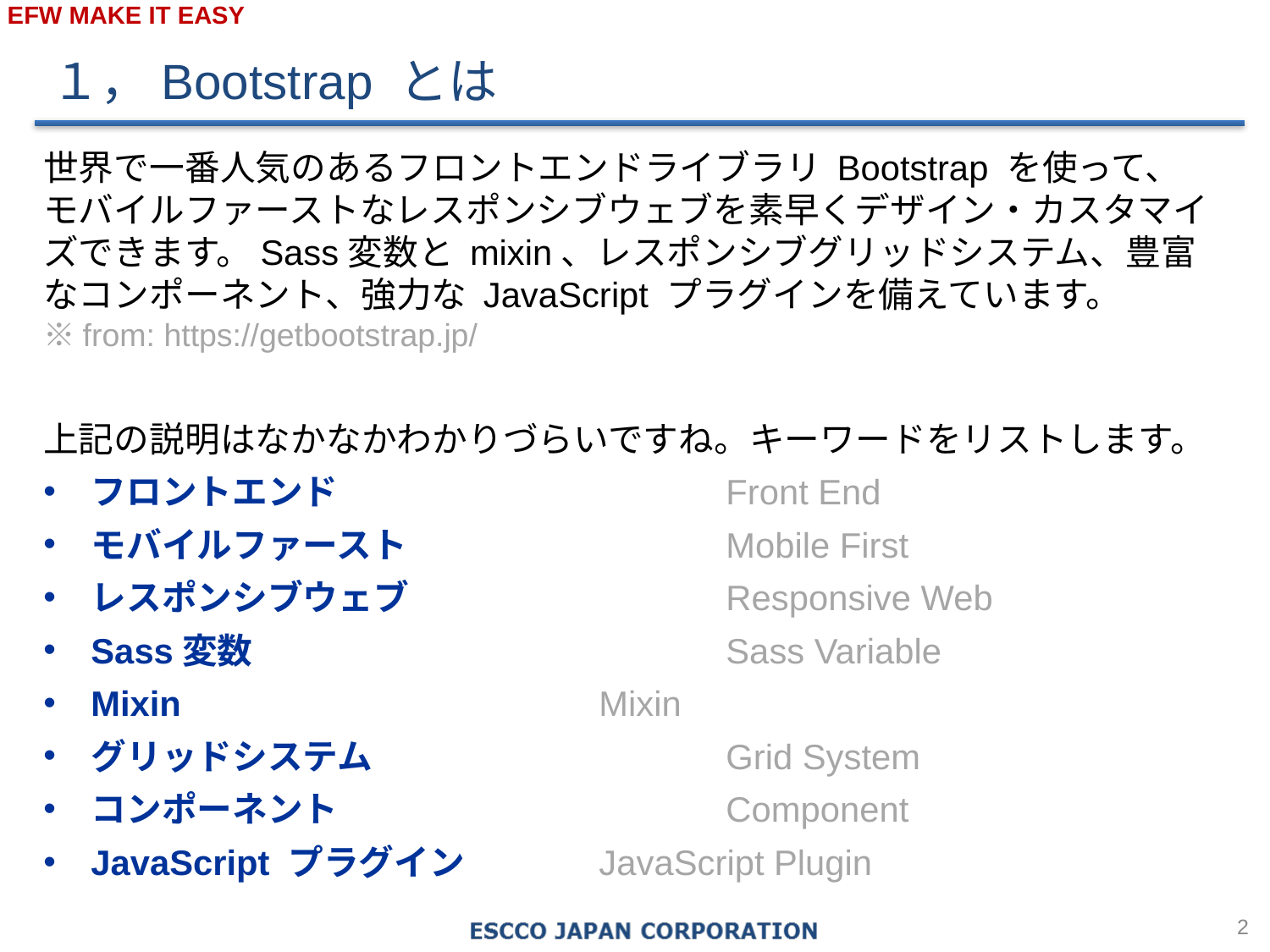

１，Bootstrap とは
世界で一番人気のあるフロントエンドライブラリ Bootstrap を使って、モバイルファーストなレスポンシブウェブを素早くデザイン・カスタマイズできます。Sass変数と mixin、レスポンシブグリッドシステム、豊富なコンポーネント、強力な JavaScript プラグインを備えています。　　※from: https://getbootstrap.jp/

上記の説明はなかなかわかりづらいですね。キーワードをリストします。
フロントエンド				Front End
モバイルファースト			Mobile First
レスポンシブウェブ			Responsive Web
Sass変数				Sass Variable
Mixin				Mixin
グリッドシステム			Grid System
コンポーネント				Component
JavaScript プラグイン		JavaScript Plugin
2